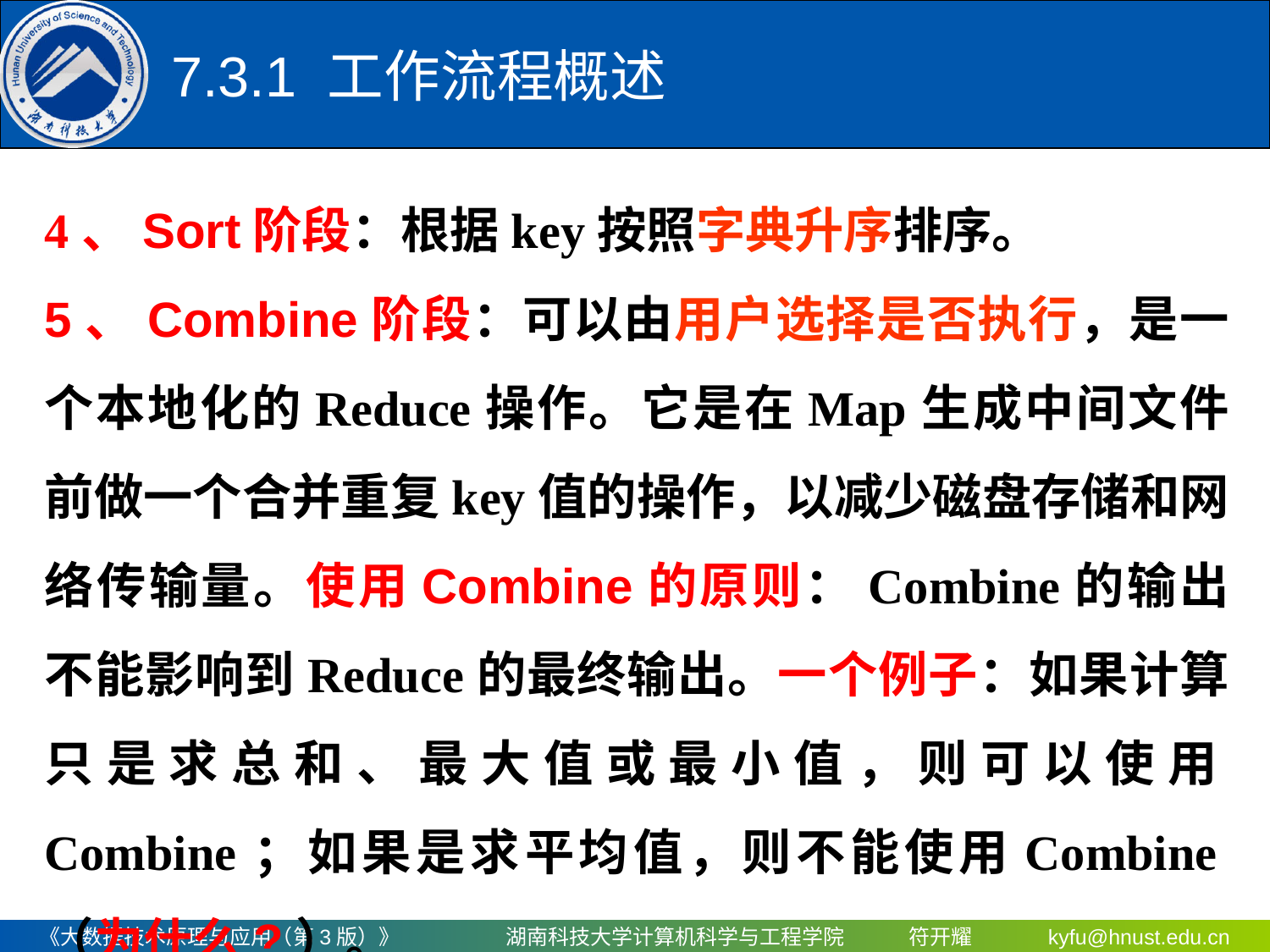

# 7.3.1	 工作流程概述
4、Sort阶段：根据key按照字典升序排序。
5、Combine阶段：可以由用户选择是否执行，是一个本地化的Reduce操作。它是在Map生成中间文件前做一个合并重复key值的操作，以减少磁盘存储和网络传输量。使用Combine的原则：Combine的输出不能影响到Reduce的最终输出。一个例子：如果计算只是求总和、最大值或最小值，则可以使用Combine；如果是求平均值，则不能使用Combine（为什么?）。